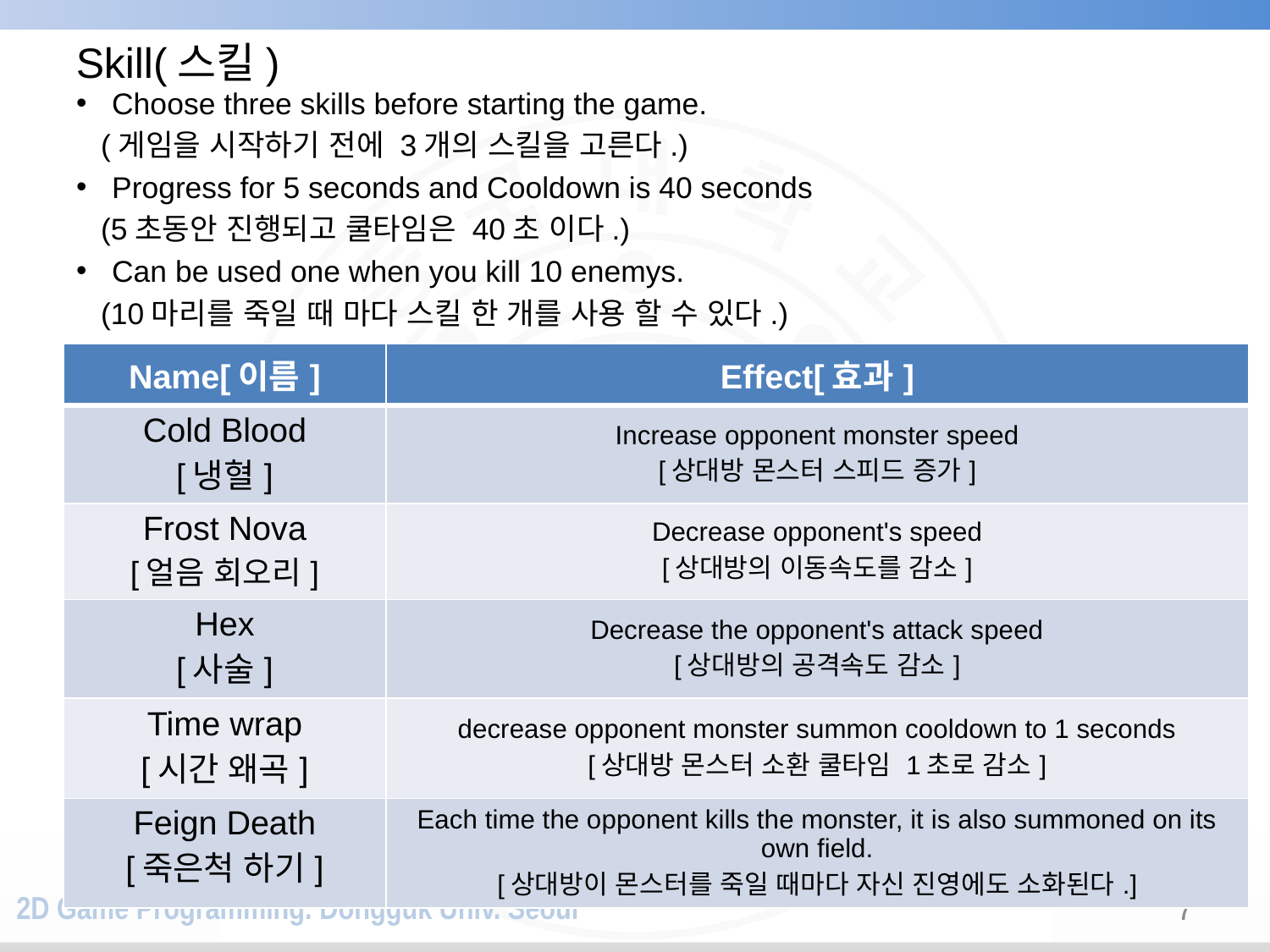

# Skill(스킬)
Choose three skills before starting the game.
   (게임을 시작하기 전에 3개의 스킬을 고른다.)
Progress for 5 seconds and Cooldown is 40 seconds
   (5초동안 진행되고 쿨타임은 40초 이다.)
Can be used one when you kill 10 enemys.
   (10마리를 죽일 때 마다 스킬 한 개를 사용 할 수 있다.)

| Name[이름] | Effect[효과] |
| --- | --- |
| Cold Blood [냉혈] | Increase opponent monster speed [상대방 몬스터 스피드 증가] |
| Frost Nova [얼음 회오리] | Decrease opponent's speed [상대방의 이동속도를 감소] |
| Hex [사술] | Decrease the opponent's attack speed [상대방의 공격속도 감소] |
| Time wrap [시간 왜곡] | decrease opponent monster summon cooldown to 1 seconds [상대방 몬스터 소환 쿨타임 1초로 감소] |
| Feign Death [죽은척 하기] | Each time the opponent kills the monster, it is also summoned on its own field. [상대방이 몬스터를 죽일 때마다 자신 진영에도 소화된다.] |
7